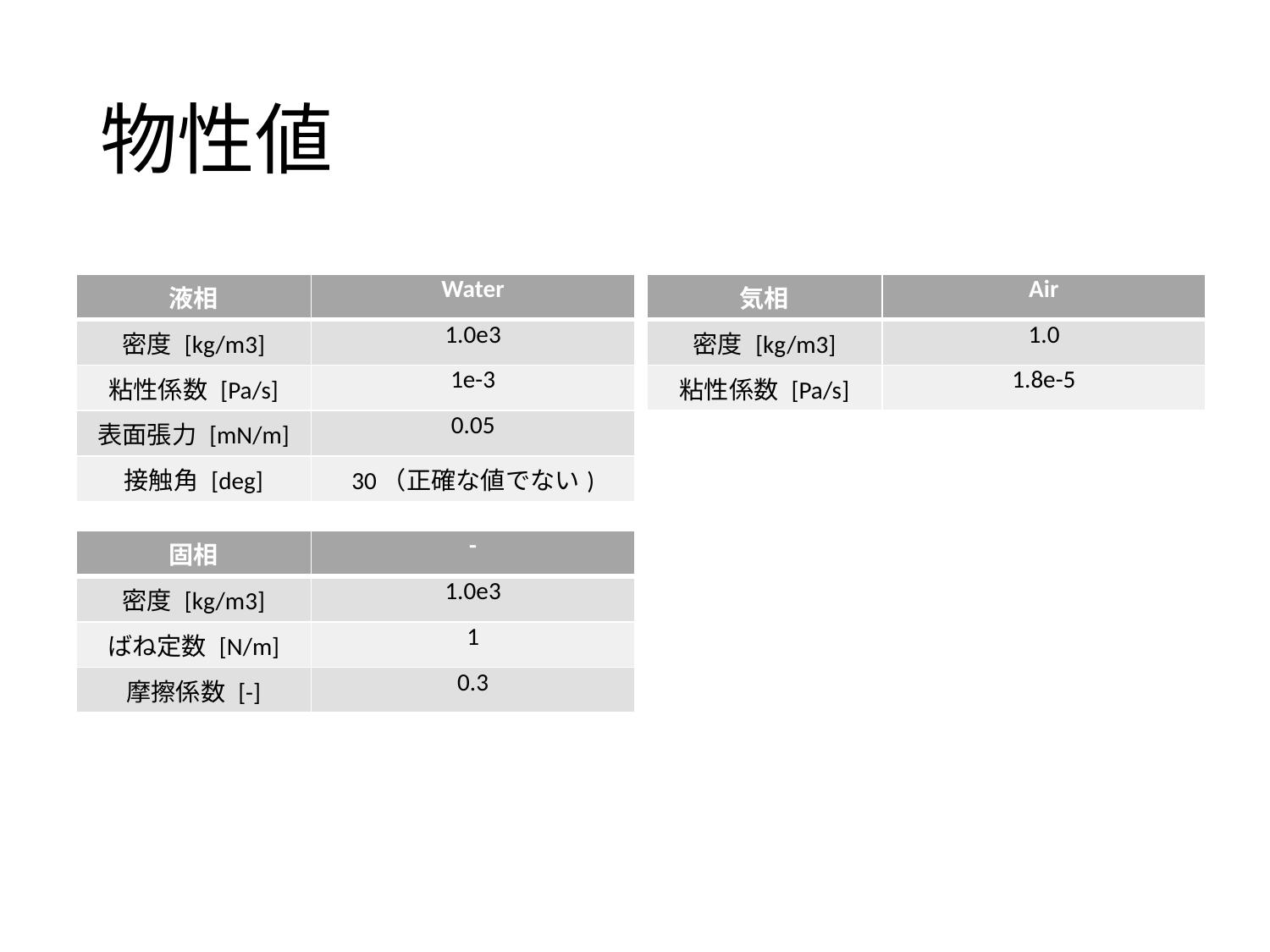

# 物性値
| 液相 | Water |
| --- | --- |
| 密度 [kg/m3] | 1.0e3 |
| 粘性係数 [Pa/s] | 1e-3 |
| 表面張力 [mN/m] | 0.05 |
| 接触角 [deg] | 30（正確な値でない) |
| 気相 | Air |
| --- | --- |
| 密度 [kg/m3] | 1.0 |
| 粘性係数 [Pa/s] | 1.8e-5 |
| 固相 | - |
| --- | --- |
| 密度 [kg/m3] | 1.0e3 |
| ばね定数 [N/m] | 1 |
| 摩擦係数 [-] | 0.3 |